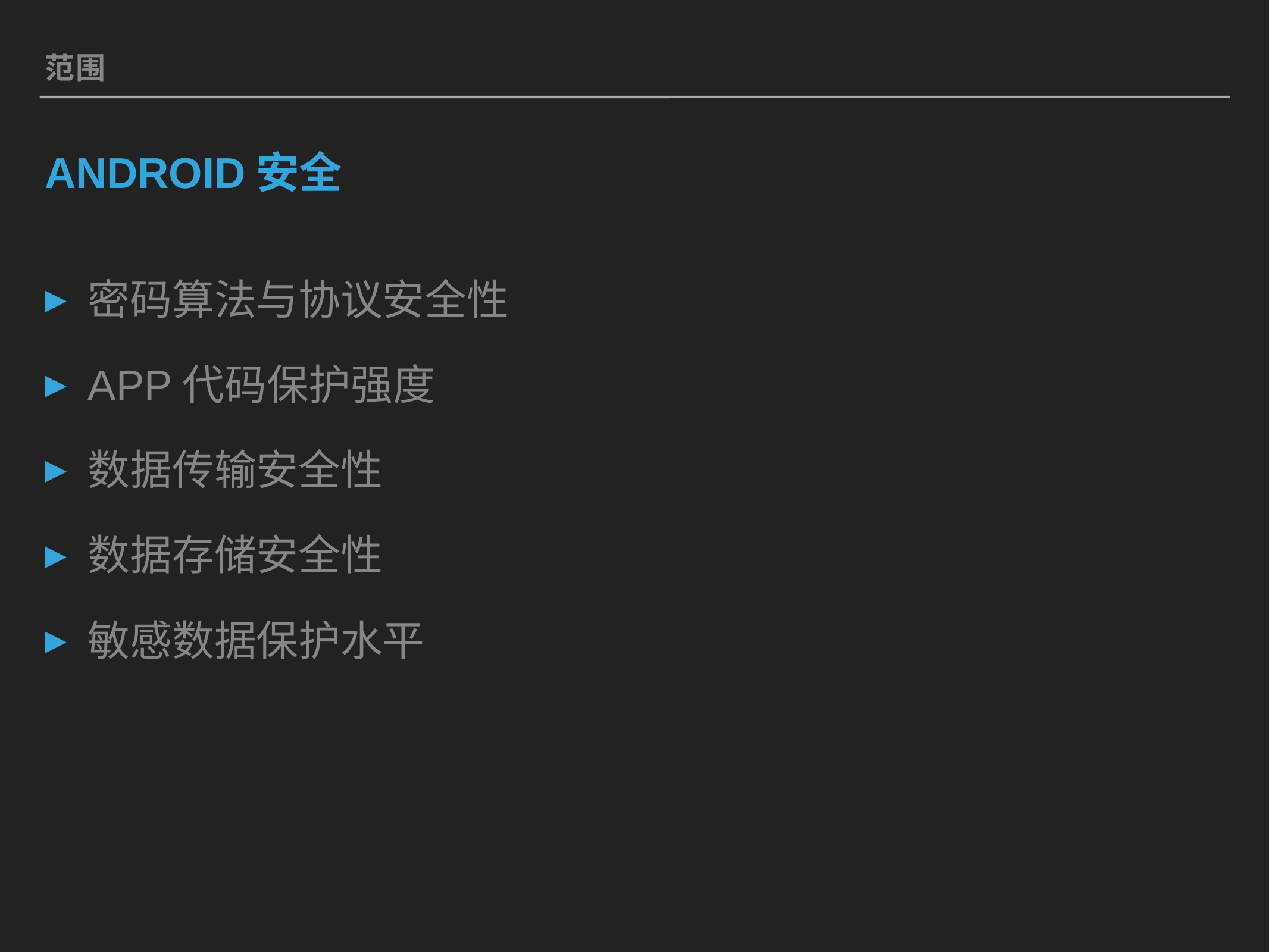

范围
# Android安全
密码算法与协议安全性
APP代码保护强度
数据传输安全性
数据存储安全性
敏感数据保护水平